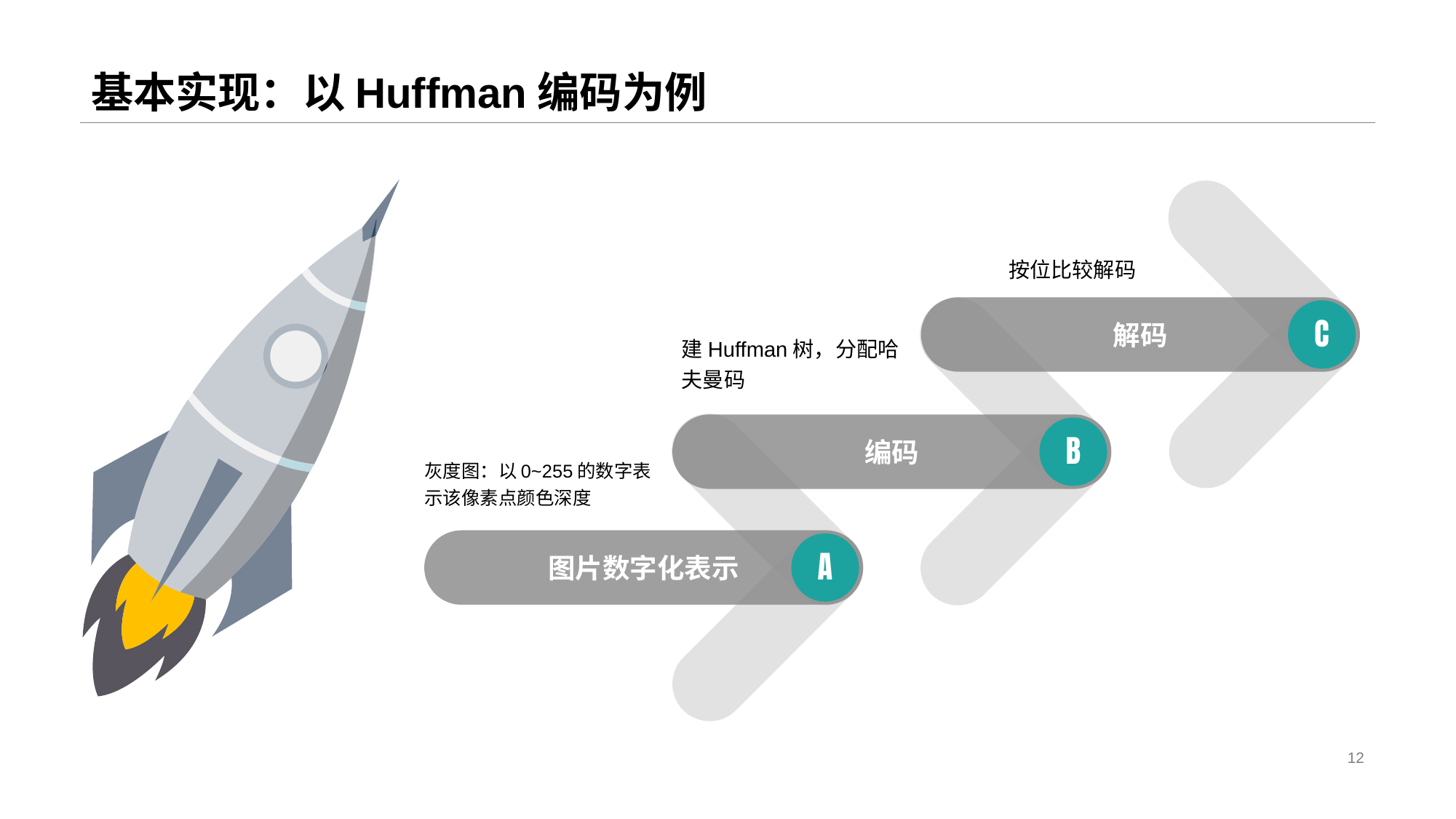

# 基本实现：以Huffman编码为例

解码
C

按位比较解码

编码
B

建Huffman树，分配哈夫曼码

图片数字化表示
A

灰度图：以0~255的数字表示该像素点颜色深度

12